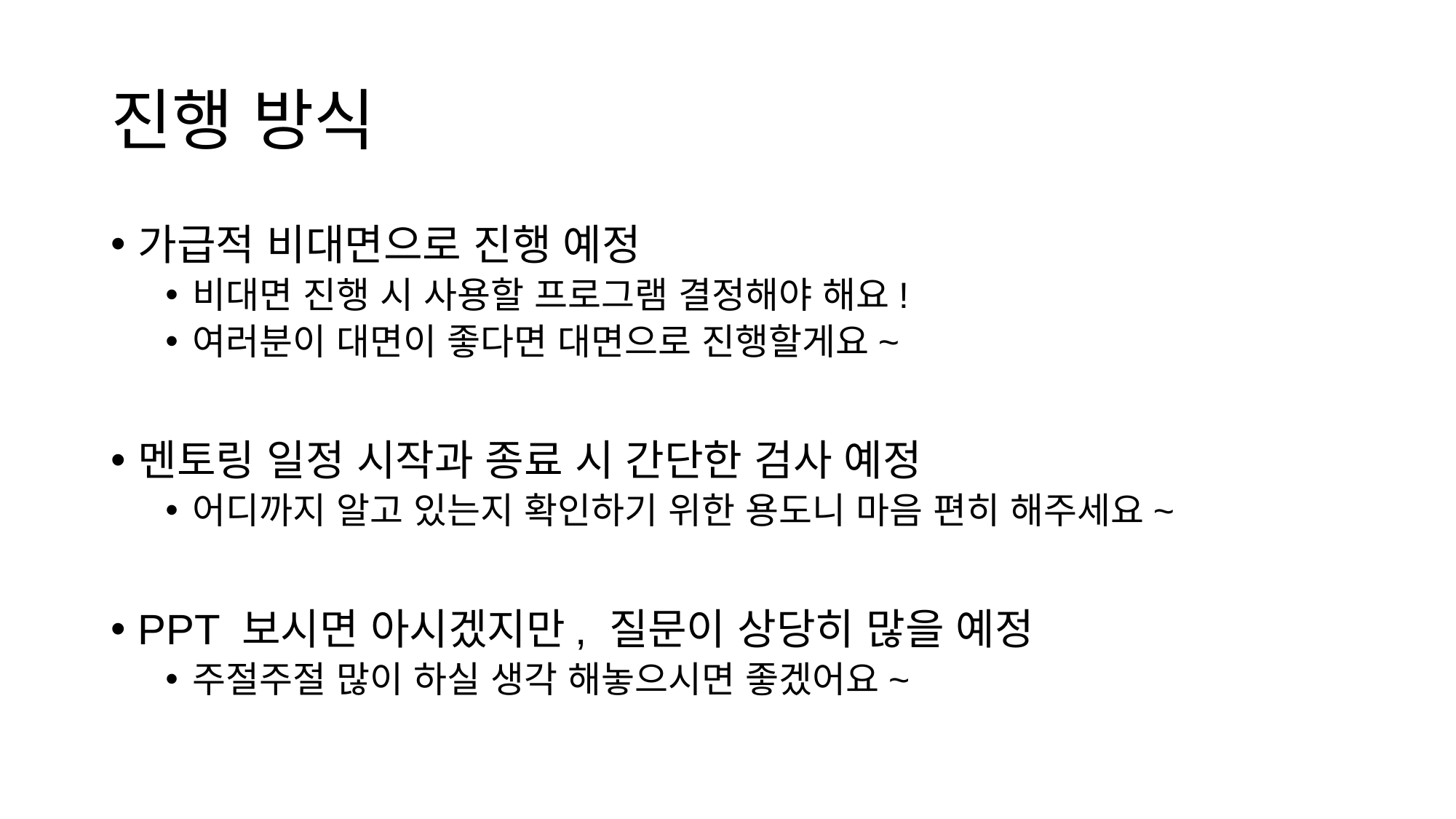

# 진행 방식
가급적 비대면으로 진행 예정
비대면 진행 시 사용할 프로그램 결정해야 해요!
여러분이 대면이 좋다면 대면으로 진행할게요~

멘토링 일정 시작과 종료 시 간단한 검사 예정
어디까지 알고 있는지 확인하기 위한 용도니 마음 편히 해주세요~

PPT 보시면 아시겠지만, 질문이 상당히 많을 예정
주절주절 많이 하실 생각 해놓으시면 좋겠어요~